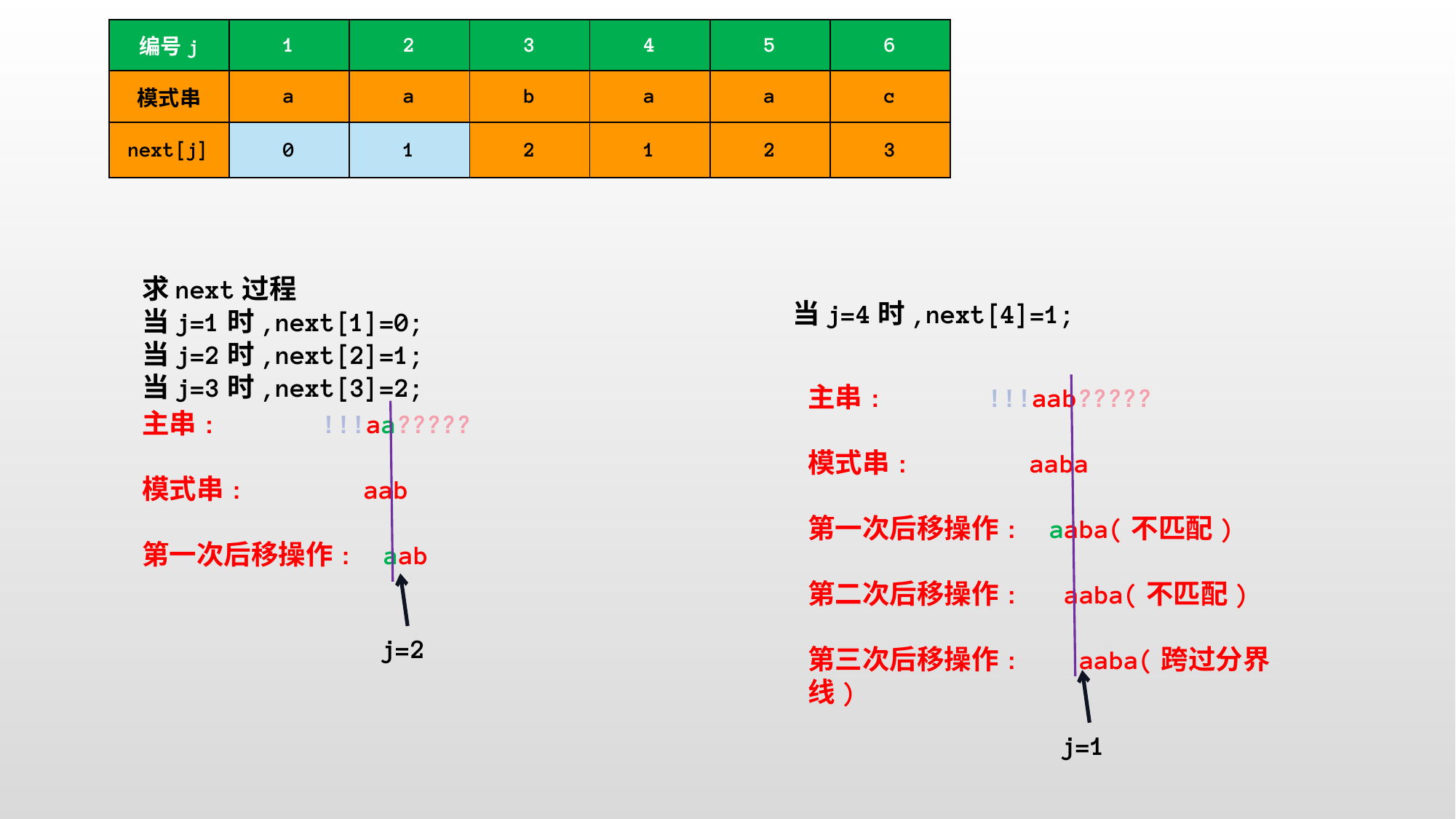

| 编号j | 1 | 2 | 3 | 4 | 5 | 6 |
| --- | --- | --- | --- | --- | --- | --- |
| 模式串 | a | a | b | a | a | c |
| next[j] | 0 | 1 | 2 | 1 | 2 | 3 |
求next过程
当j=1时,next[1]=0;
当j=2时,next[2]=1;
当j=3时,next[3]=2;
当j=4时,next[4]=1;
主串:       !!!aab?????

模式串:        aaba

第一次后移操作:  aaba(不匹配)

第二次后移操作:   aaba(不匹配)

第三次后移操作:    aaba(跨过分界线)
j=1
主串:       !!!aa?????

模式串:        aab

第一次后移操作:  aab

j=2